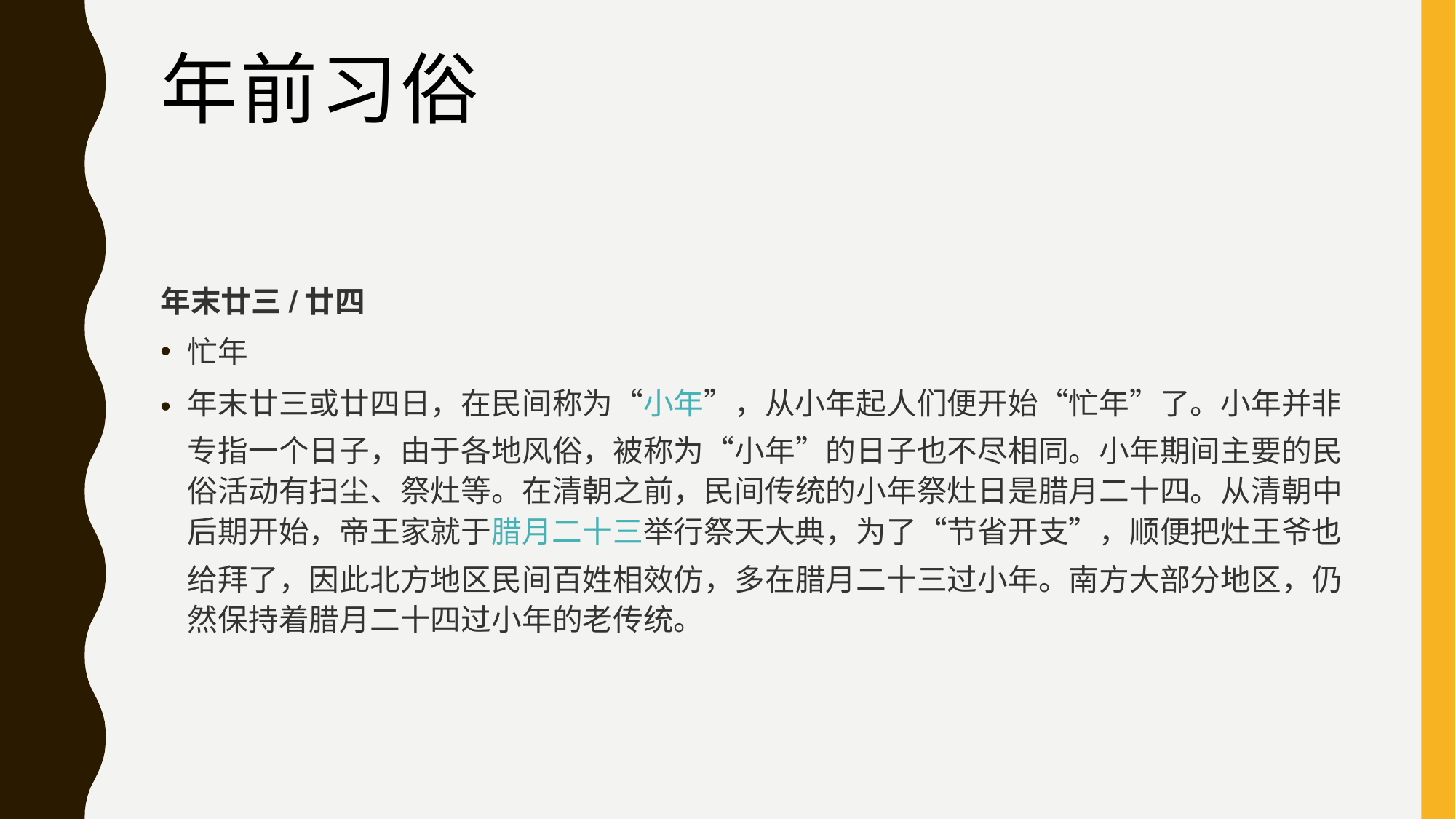

# 年前习俗
年末廿三/廿四
忙年
年末廿三或廿四日，在民间称为“小年”，从小年起人们便开始“忙年”了。小年并非专指一个日子，由于各地风俗，被称为“小年”的日子也不尽相同。小年期间主要的民俗活动有扫尘、祭灶等。在清朝之前，民间传统的小年祭灶日是腊月二十四。从清朝中后期开始，帝王家就于腊月二十三举行祭天大典，为了“节省开支”，顺便把灶王爷也给拜了，因此北方地区民间百姓相效仿，多在腊月二十三过小年。南方大部分地区，仍然保持着腊月二十四过小年的老传统。